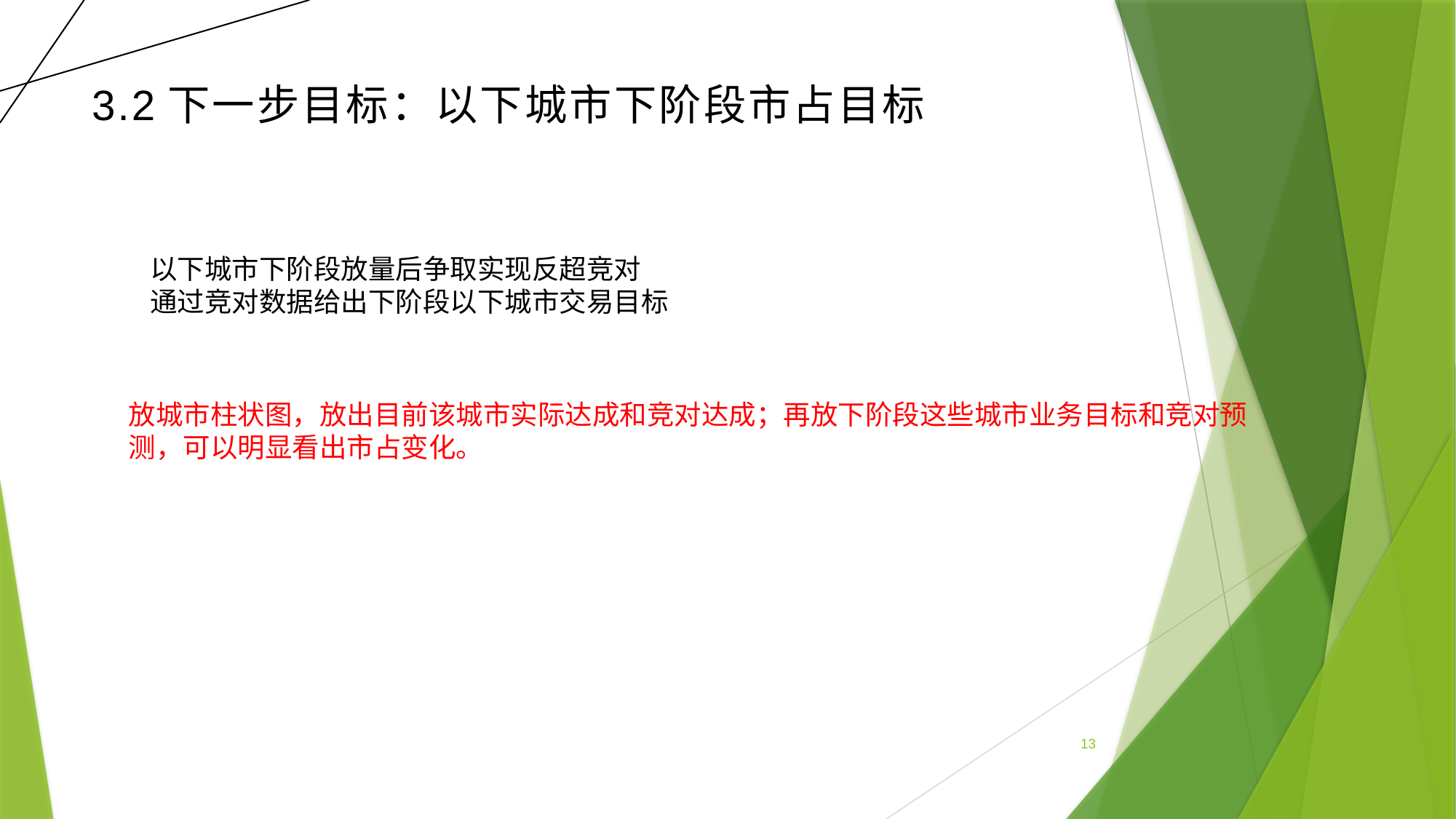

# 3.2下一步目标：以下城市下阶段市占目标
以下城市下阶段放量后争取实现反超竞对
通过竞对数据给出下阶段以下城市交易目标
放城市柱状图，放出目前该城市实际达成和竞对达成；再放下阶段这些城市业务目标和竞对预测，可以明显看出市占变化。
13